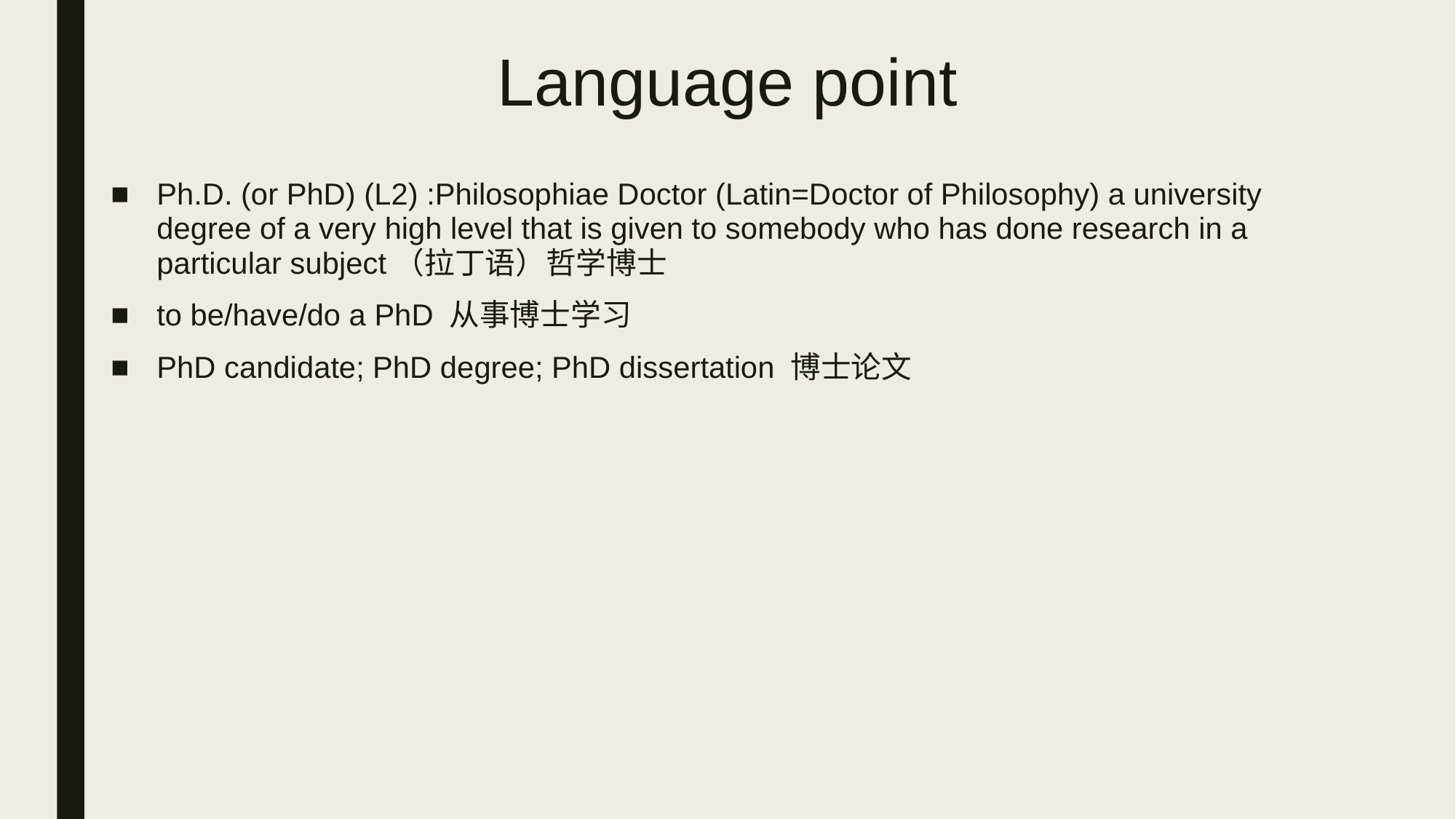

# Language point
Ph.D. (or PhD) (L2) :Philosophiae Doctor (Latin=Doctor of Philosophy) a university degree of a very high level that is given to somebody who has done research in a particular subject（拉丁语）哲学博士
to be/have/do a PhD 从事博士学习
PhD candidate; PhD degree; PhD dissertation 博士论文